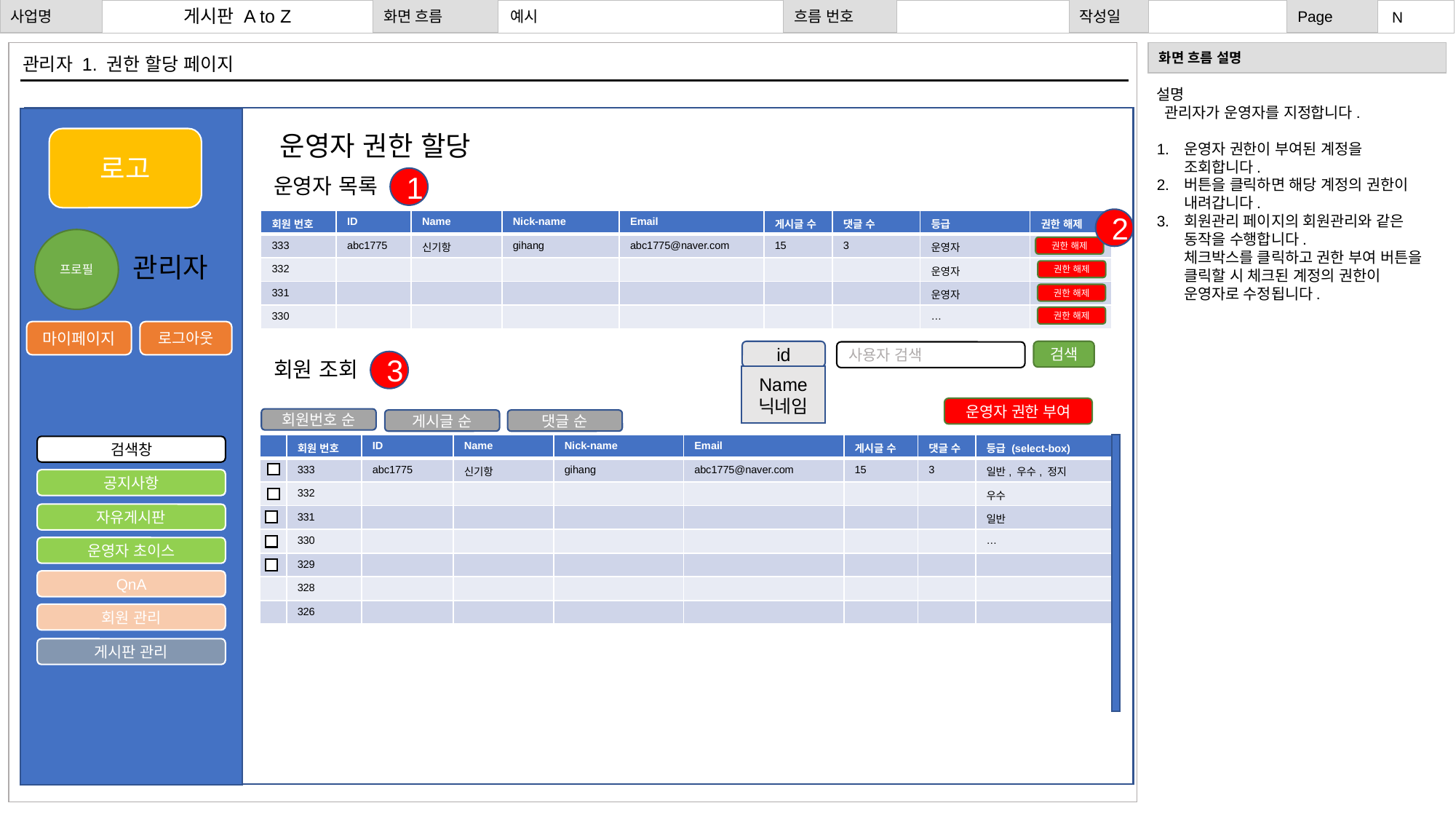

# 예시

게시판 A to Z
N

관리자 1. 권한 할당 페이지
설명
 관리자가 운영자를 지정합니다.

운영자 권한이 부여된 계정을 조회합니다.
버튼을 클릭하면 해당 계정의 권한이 내려갑니다.
회원관리 페이지의 회원관리와 같은 동작을 수행합니다.
체크박스를 클릭하고 권한 부여 버튼을 클릭할 시 체크된 계정의 권한이 운영자로 수정됩니다.

운영자 권한 할당
로고
운영자 목록
1
2
| 회원 번호 | ID | Name | Nick-name | Email | 게시글 수 | 댓글 수 | 등급 | 권한 해제 |
| --- | --- | --- | --- | --- | --- | --- | --- | --- |
| 333 | abc1775 | 신기항 | gihang | abc1775@naver.com | 15 | 3 | 운영자 |  |
| 332 |  |  |  |  |  |  | 운영자 |  |
| 331 |  |  |  |  |  |  | 운영자 |  |
| 330 |  |  |  |  |  |  | … |  |
프로필
권한 해제
관리자
권한 해제
권한 해제
권한 해제
마이페이지
로그아웃
id
검색
사용자 검색
회원 조회
3
Name
닉네임
운영자 권한 부여
회원번호 순
게시글 순
댓글 순
|  | 회원 번호 | ID | Name | Nick-name | Email | 게시글 수 | 댓글 수 | 등급 (select-box) |
| --- | --- | --- | --- | --- | --- | --- | --- | --- |
|  | 333 | abc1775 | 신기항 | gihang | abc1775@naver.com | 15 | 3 | 일반, 우수, 정지 |
|  | 332 |  |  |  |  |  |  | 우수 |
|  | 331 |  |  |  |  |  |  | 일반 |
|  | 330 |  |  |  |  |  |  | … |
|  | 329 |  |  |  |  |  |  |  |
|  | 328 |  |  |  |  |  |  |  |
|  | 326 |  |  |  |  |  |  |  |

검색창

공지사항

자유게시판

운영자 초이스

QnA
회원 관리
게시판 관리